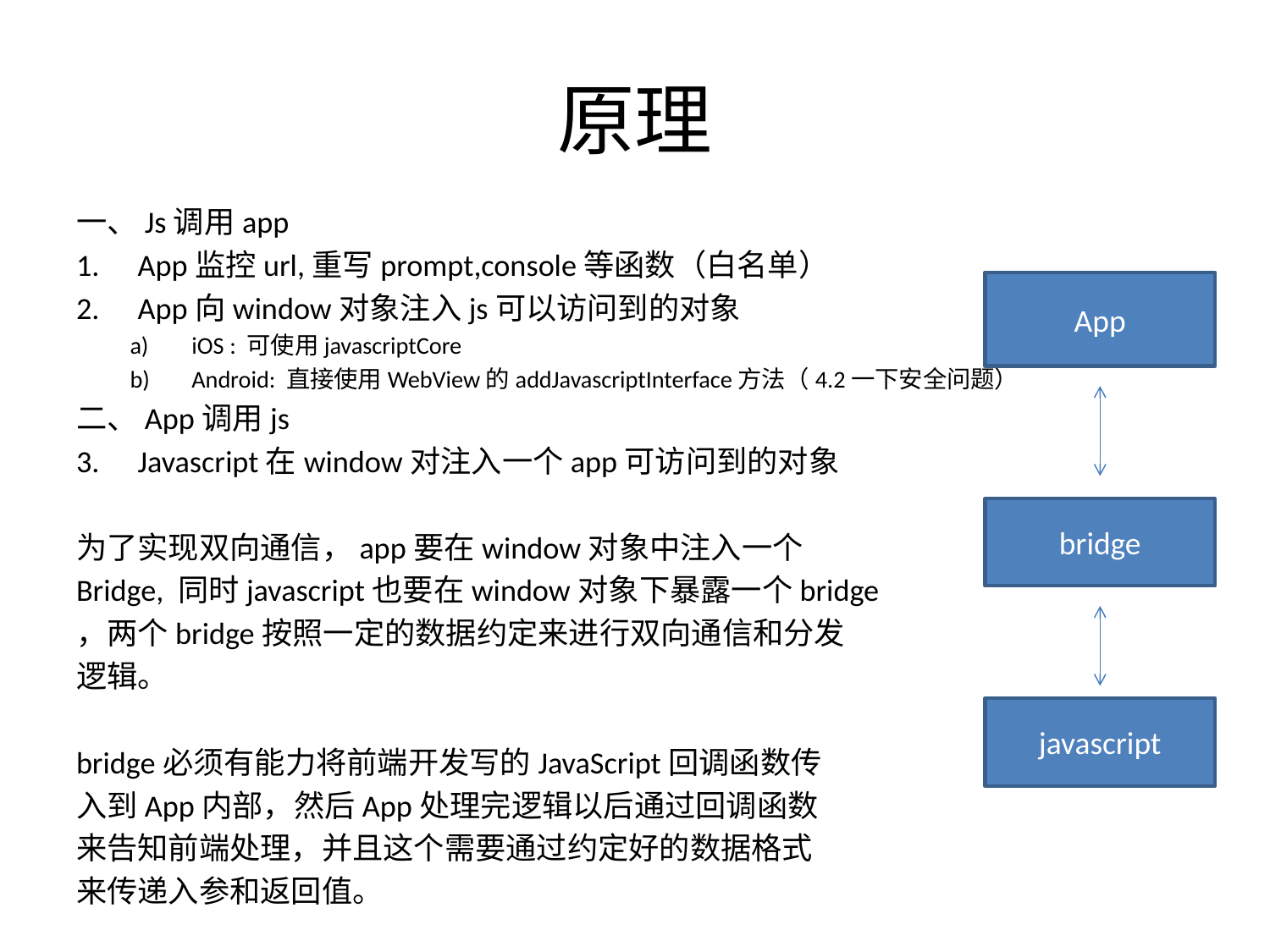

# 原理
一、Js调用app
App监控url,重写prompt,console等函数（白名单）
App向window对象注入js可以访问到的对象
iOS : 可使用javascriptCore
Android: 直接使用WebView的addJavascriptInterface方法（4.2一下安全问题）
二、App调用js
Javascript在window对注入一个app可访问到的对象

为了实现双向通信，app要在window对象中注入一个
Bridge, 同时javascript也要在window对象下暴露一个bridge
，两个bridge按照一定的数据约定来进行双向通信和分发
逻辑。

bridge必须有能力将前端开发写的JavaScript回调函数传
入到App内部，然后App处理完逻辑以后通过回调函数
来告知前端处理，并且这个需要通过约定好的数据格式
来传递入参和返回值。
App
bridge
javascript